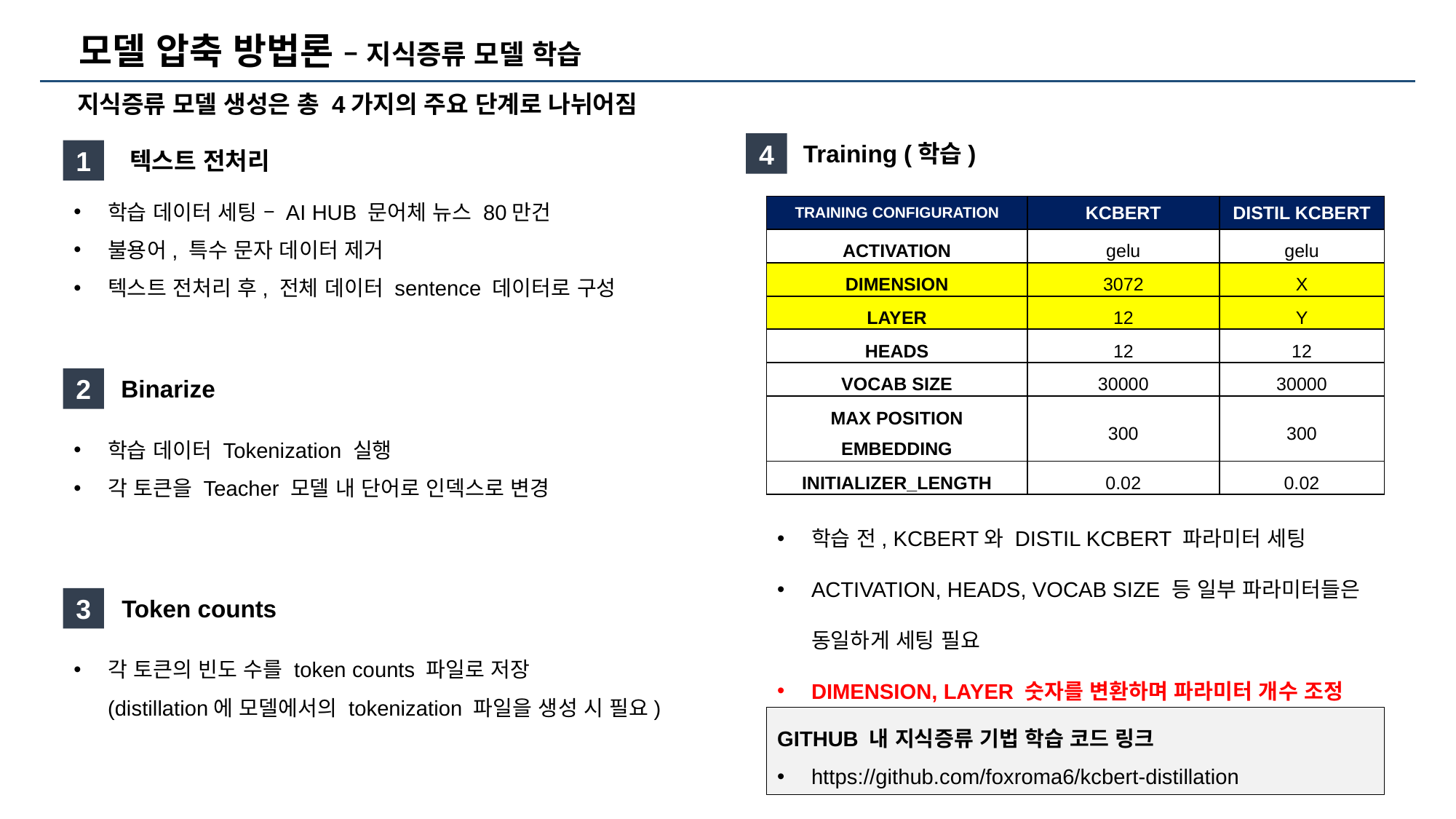

모델 압축 방법론 – 지식증류 모델 학습

지식증류 모델 생성은 총 4가지의 주요 단계로 나뉘어짐
4
Training (학습)
학습 전, KCBERT와 DISTIL KCBERT 파라미터 세팅
ACTIVATION, HEADS, VOCAB SIZE 등 일부 파라미터들은
동일하게 세팅 필요
DIMENSION, LAYER 숫자를 변환하며 파라미터 개수 조정
1
텍스트 전처리
학습 데이터 세팅 – AI HUB 문어체 뉴스 80만건
불용어, 특수 문자 데이터 제거
텍스트 전처리 후, 전체 데이터 sentence 데이터로 구성
| TRAINING CONFIGURATION | KCBERT | DISTIL KCBERT |
| --- | --- | --- |
| ACTIVATION | gelu | gelu |
| DIMENSION | 3072 | X |
| LAYER | 12 | Y |
| HEADS | 12 | 12 |
| VOCAB SIZE | 30000 | 30000 |
| MAX POSITION EMBEDDING | 300 | 300 |
| INITIALIZER\_LENGTH | 0.02 | 0.02 |
2
Binarize
학습 데이터 Tokenization 실행
각 토큰을 Teacher 모델 내 단어로 인덱스로 변경
3
Token counts
각 토큰의 빈도 수를 token counts 파일로 저장
(distillation에 모델에서의 tokenization 파일을 생성 시 필요)
GITHUB 내 지식증류 기법 학습 코드 링크
https://github.com/foxroma6/kcbert-distillation